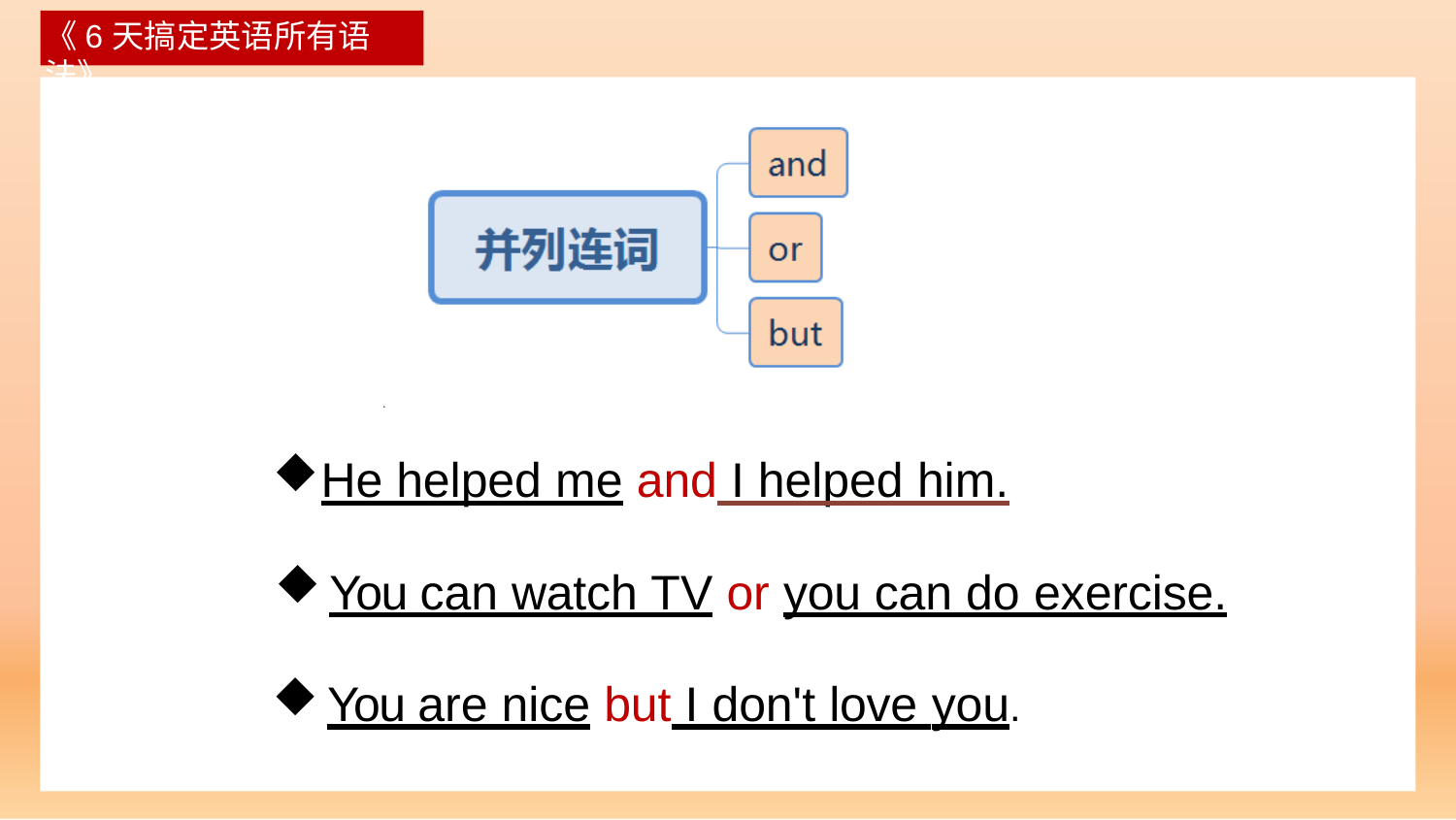

《6天搞定英语所有语法》

He helped me and I helped him.

You can watch TV or you can do exercise.

You are nice but I don't love you.